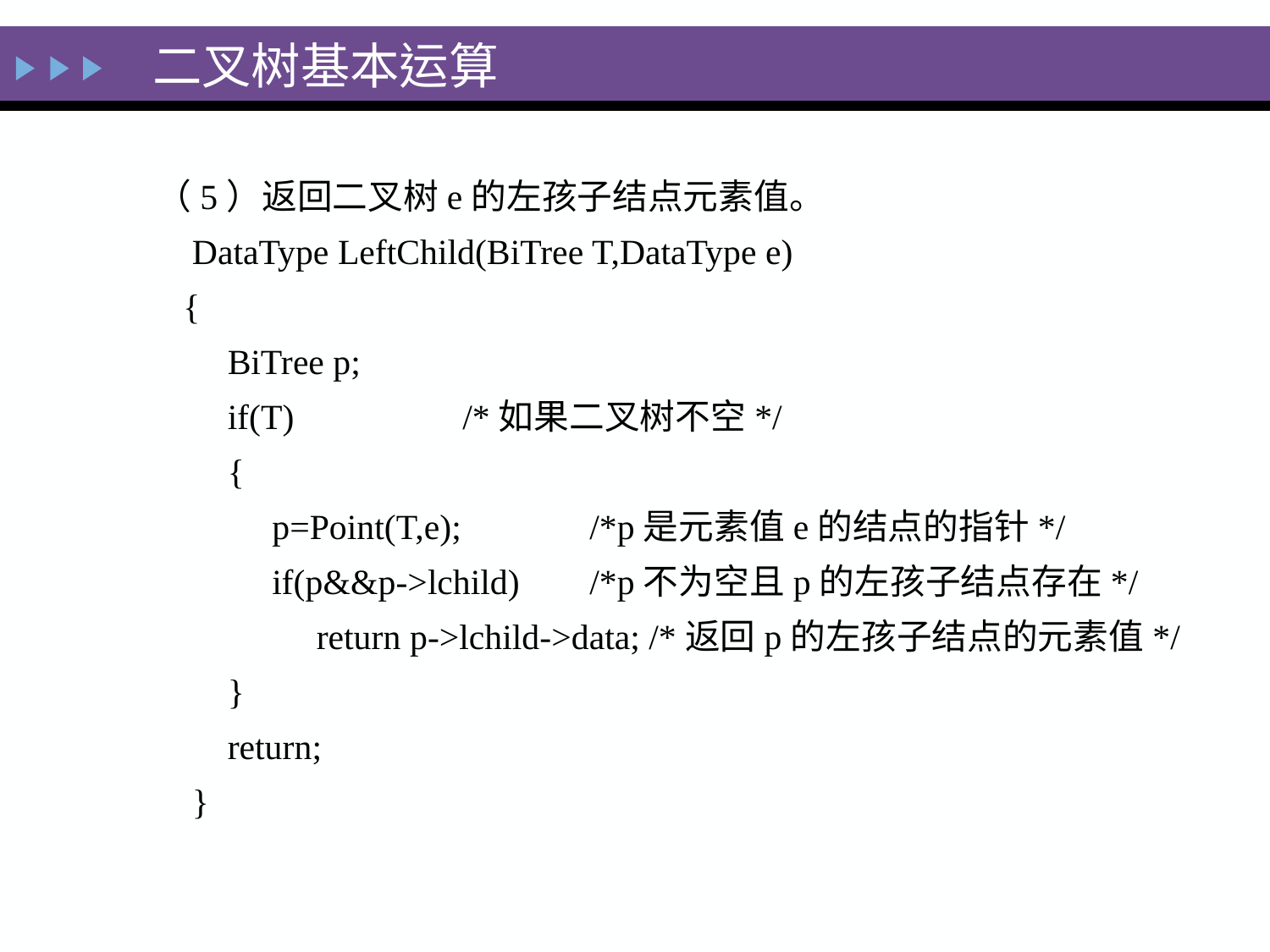

# 二叉树基本运算
（5）返回二叉树e的左孩子结点元素值。
    DataType LeftChild(BiTree T,DataType e)
   {
        BiTree p;
        if(T)		/*如果二叉树不空*/
        {
             p=Point(T,e); 	/*p是元素值e的结点的指针*/
             if(p&&p->lchild)	/*p不为空且p的左孩子结点存在*/
                  return p->lchild->data; /*返回p的左孩子结点的元素值*/
        }
        return;
    }